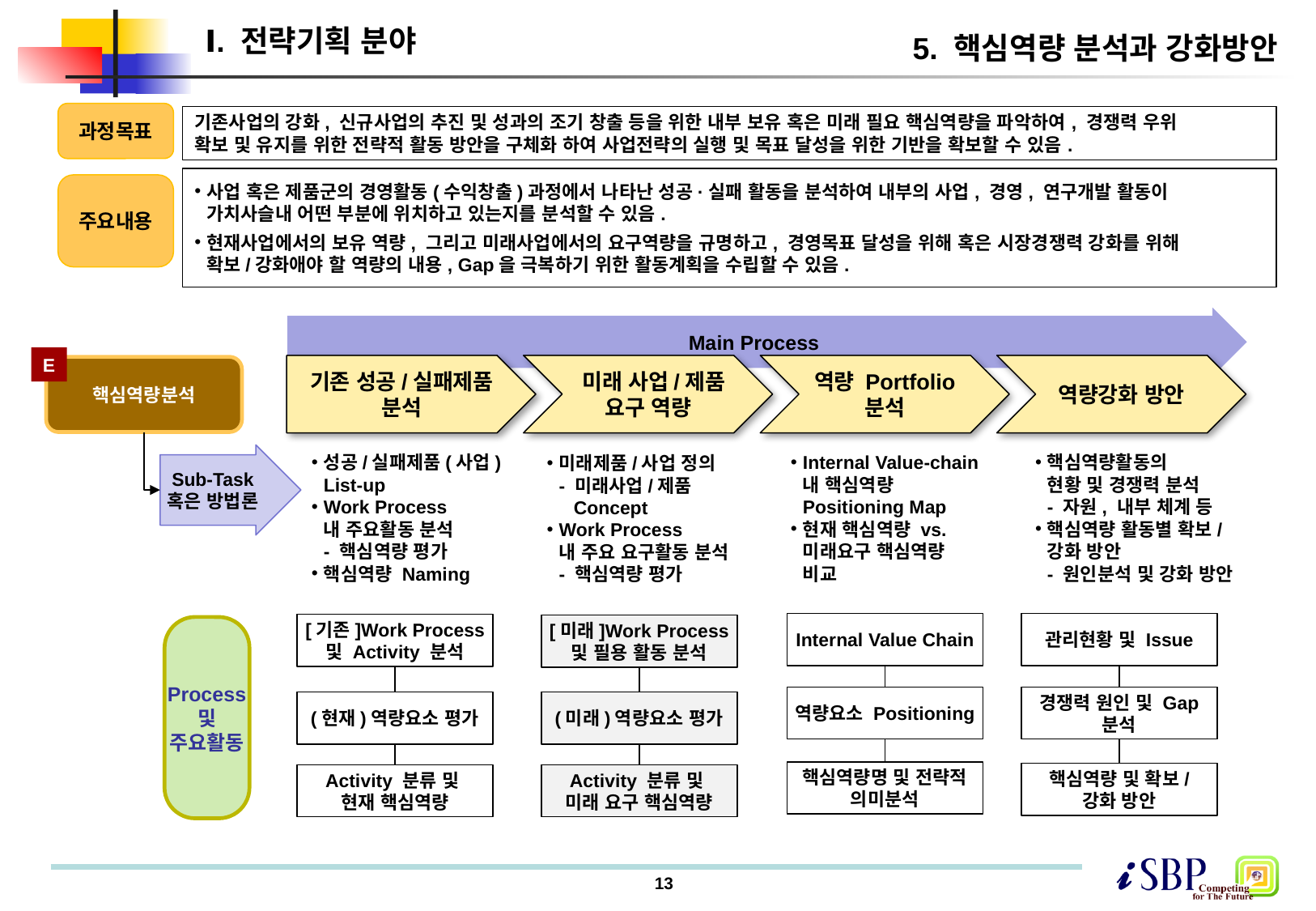

Ⅰ. 전략기획 분야
# 5. 핵심역량 분석과 강화방안
과정목표
기존사업의 강화, 신규사업의 추진 및 성과의 조기 창출 등을 위한 내부 보유 혹은 미래 필요 핵심역량을 파악하여, 경쟁력 우위
확보 및 유지를 위한 전략적 활동 방안을 구체화 하여 사업전략의 실행 및 목표 달성을 위한 기반을 확보할 수 있음.
사업 혹은 제품군의 경영활동(수익창출)과정에서 나타난 성공·실패 활동을 분석하여 내부의 사업, 경영, 연구개발 활동이
가치사슬내 어떤 부분에 위치하고 있는지를 분석할 수 있음.
현재사업에서의 보유 역량, 그리고 미래사업에서의 요구역량을 규명하고, 경영목표 달성을 위해 혹은 시장경쟁력 강화를 위해
확보/강화애야 할 역량의 내용, Gap을 극복하기 위한 활동계획을 수립할 수 있음.
주요내용
Main Process
E
기존 성공/실패제품
분석
 미래 사업/제품
요구 역량
역량 Portfolio
분석
역량강화 방안
핵심역량분석
성공/실패제품(사업)
List-up
Work Process
내 주요활동 분석
- 핵심역량 평가
핵심역량 Naming
Internal Value-chain
내 핵심역량
Positioning Map
현재 핵심역량 vs.
미래요구 핵심역량
비교
핵심역량활동의
현황 및 경쟁력 분석
- 자원, 내부 체계 등
핵심역량 활동별 확보/
강화 방안
- 원인분석 및 강화 방안
Sub-Task
혹은 방법론
미래제품/사업 정의
- 미래사업/제품
  Concept
Work Process
내 주요 요구활동 분석
- 핵심역량 평가
Internal Value Chain
관리현황 및 Issue
[기존]Work Process
및 Activity 분석
[미래]Work Process
및 필용 활동 분석
Process
및
주요활동
역량요소 Positioning
경쟁력 원인 및 Gap
분석
(현재)역량요소 평가
(미래)역량요소 평가
핵심역량명 및 전략적
의미분석
핵심역량 및 확보/
강화 방안
Activity 분류 및
현재 핵심역량
Activity 분류 및
미래 요구 핵심역량
13